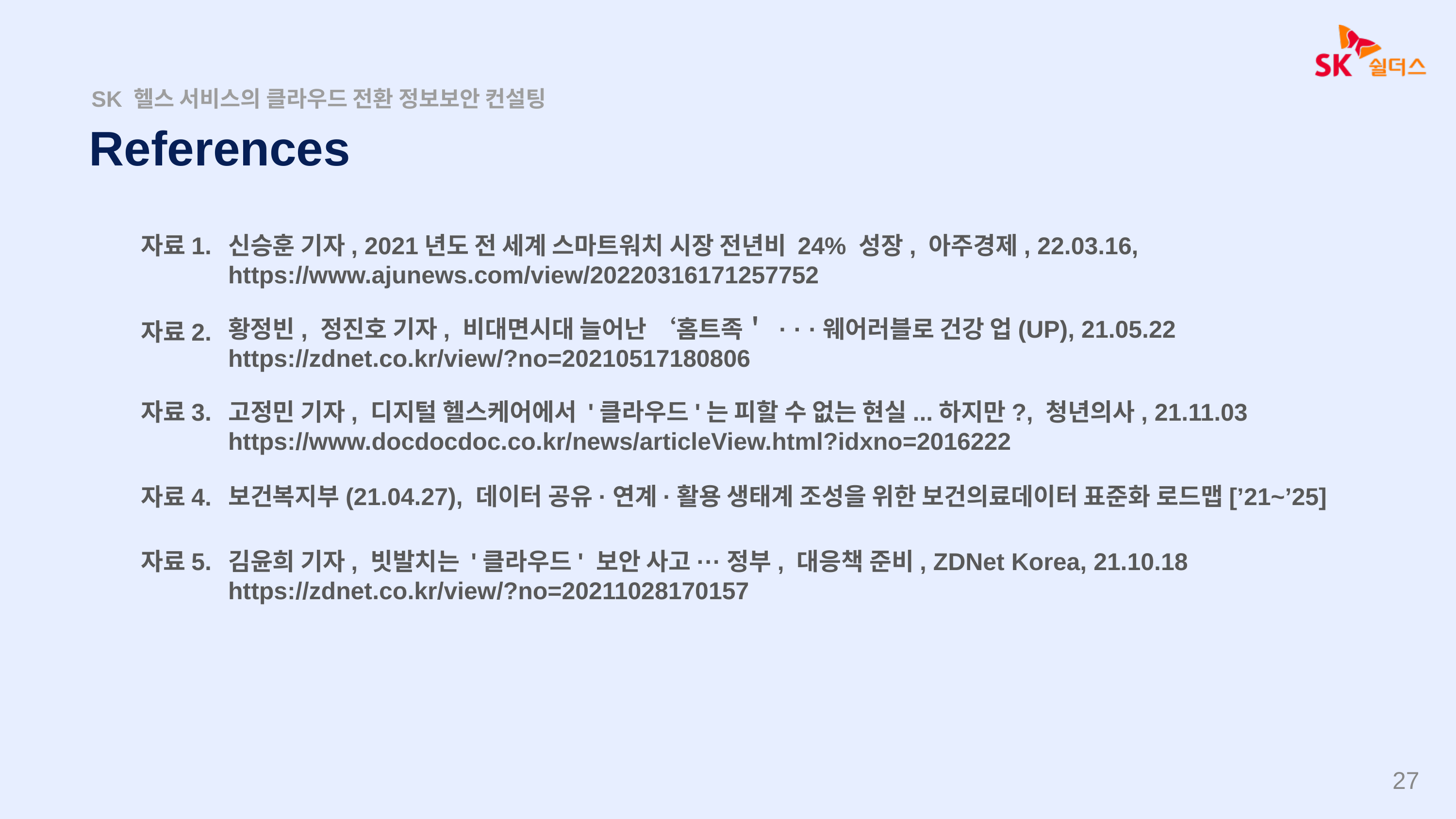

SK 헬스 서비스의 클라우드 전환 정보보안 컨설팅
References
신승훈 기자, 2021년도 전 세계 스마트워치 시장 전년비 24% 성장, 아주경제, 22.03.16,
https://www.ajunews.com/view/20220316171257752
자료1.
황정빈, 정진호 기자, 비대면시대 늘어난 ‘홈트족＇ · · ·웨어러블로 건강 업(UP), 21.05.22
https://zdnet.co.kr/view/?no=20210517180806
자료2.
고정민 기자, 디지털 헬스케어에서 '클라우드'는 피할 수 없는 현실...하지만?, 청년의사, 21.11.03
https://www.docdocdoc.co.kr/news/articleView.html?idxno=2016222
자료3.
보건복지부(21.04.27), 데이터 공유·연계·활용 생태계 조성을 위한 보건의료데이터 표준화 로드맵[’21~’25]
자료4.
자료5.
김윤희 기자, 빗발치는 '클라우드' 보안 사고···정부, 대응책 준비, ZDNet Korea, 21.10.18
https://zdnet.co.kr/view/?no=20211028170157
27